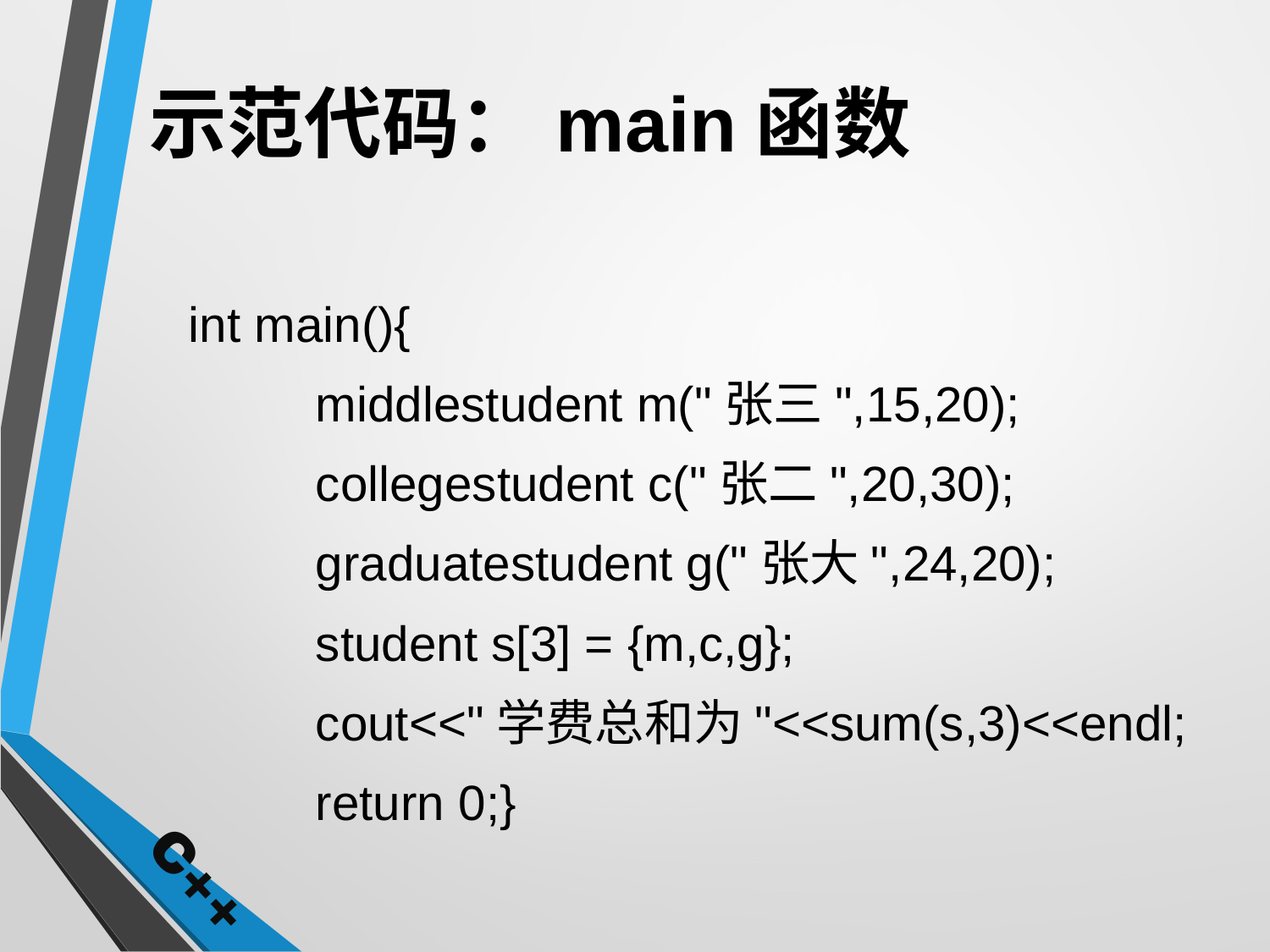

# 示范代码：main函数
	int main(){
		middlestudent m("张三",15,20);
		collegestudent c("张二",20,30);
		graduatestudent g("张大",24,20);
		student s[3] = {m,c,g};
		cout<<"学费总和为"<<sum(s,3)<<endl;
		return 0;}